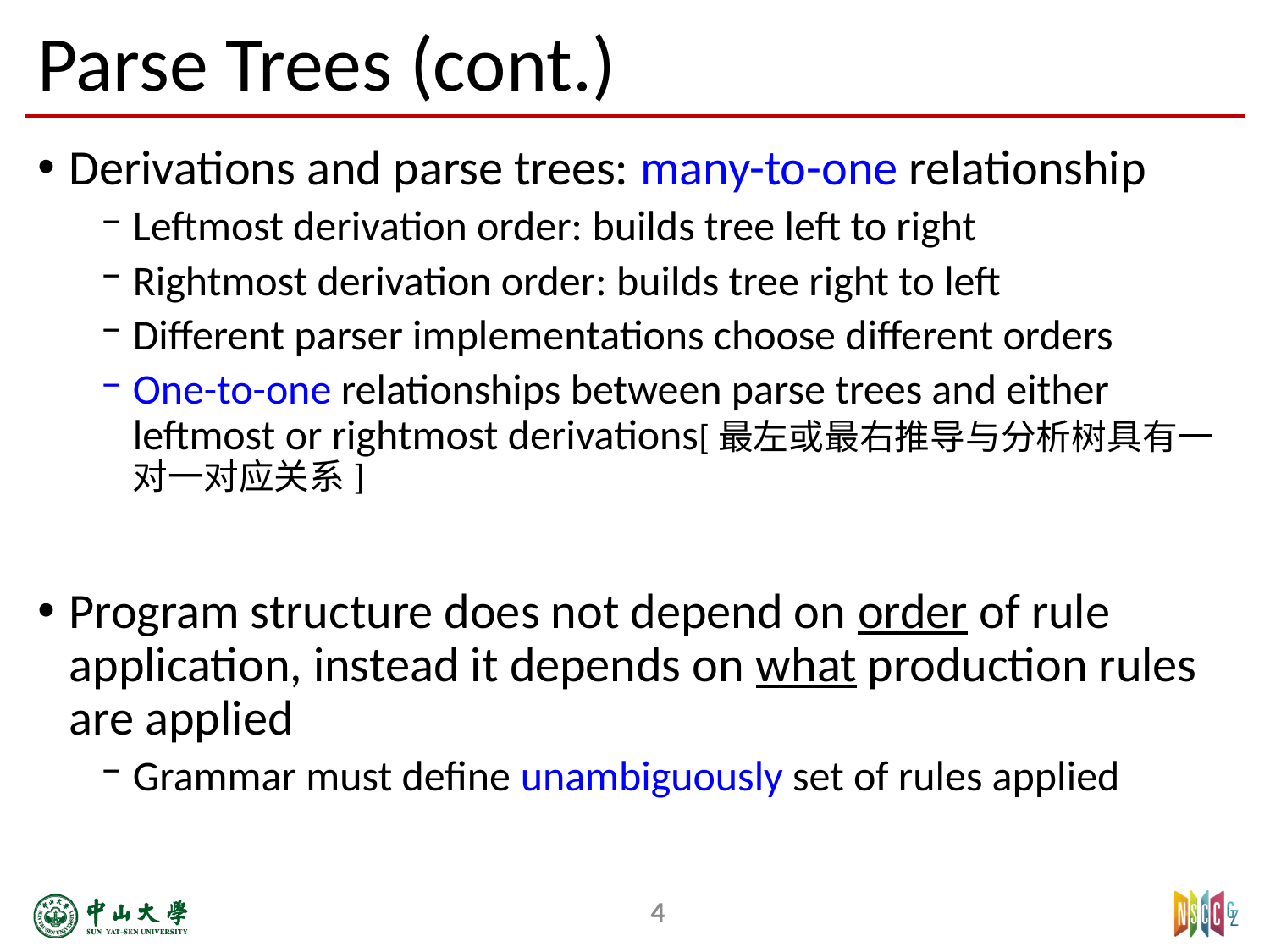

# Parse Trees (cont.)
Derivations and parse trees: many-to-one relationship
Leftmost derivation order: builds tree left to right
Rightmost derivation order: builds tree right to left
Different parser implementations choose different orders
One-to-one relationships between parse trees and either leftmost or rightmost derivations[最左或最右推导与分析树具有一对一对应关系]

Program structure does not depend on order of rule application, instead it depends on what production rules are applied
Grammar must define unambiguously set of rules applied
4